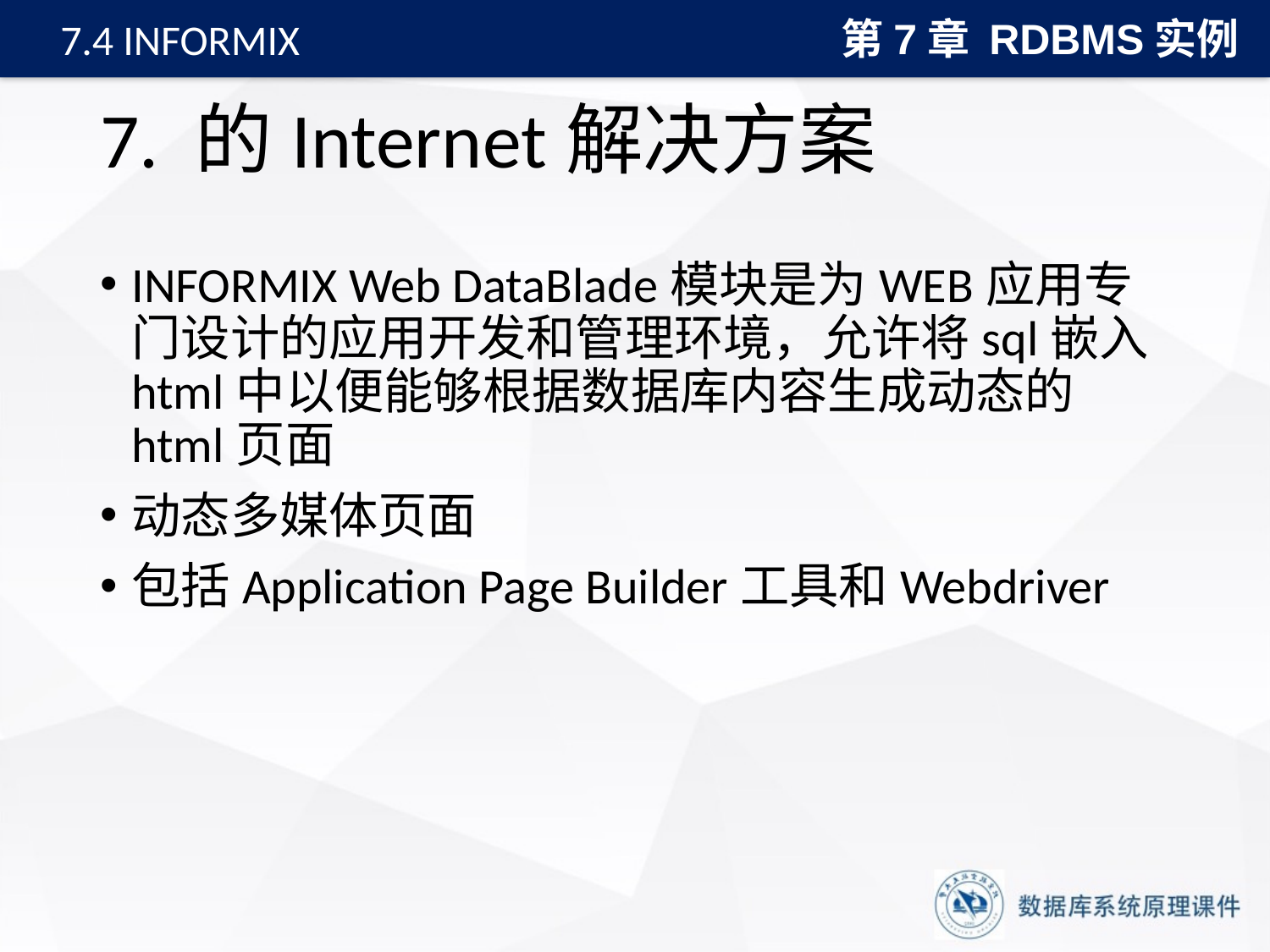

第7章 RDBMS实例
7.4 INFORMIX
# 7. 的Internet解决方案
INFORMIX Web DataBlade模块是为WEB应用专门设计的应用开发和管理环境，允许将sql嵌入html中以便能够根据数据库内容生成动态的html页面
动态多媒体页面
包括Application Page Builder工具和Webdriver